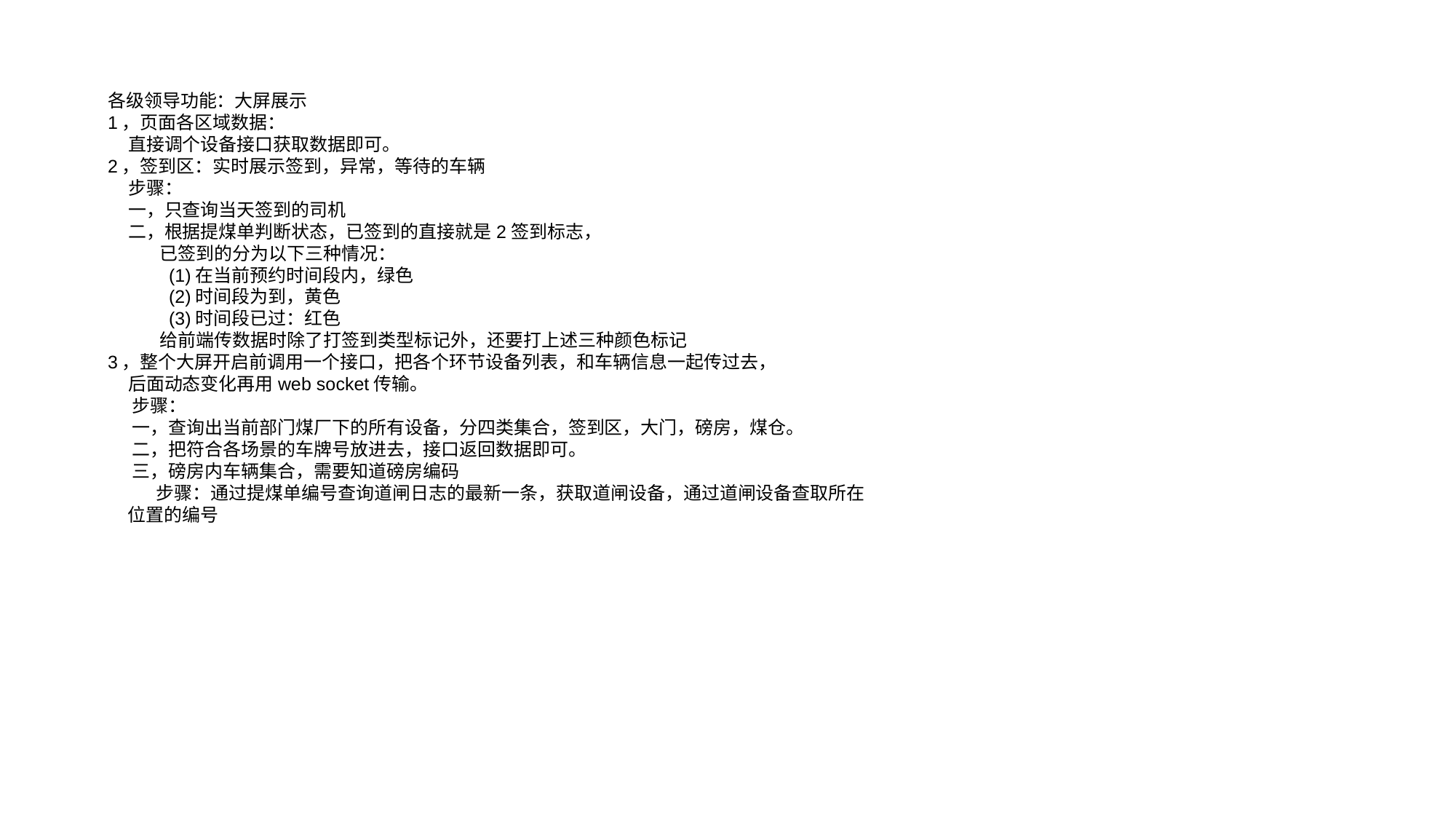

各级领导功能：大屏展示
1，页面各区域数据：
    直接调个设备接口获取数据即可。
2，签到区：实时展示签到，异常，等待的车辆
    步骤：
    一，只查询当天签到的司机
    二，根据提煤单判断状态，已签到的直接就是2签到标志，
            已签到的分为以下三种情况：
            (1)在当前预约时间段内，绿色
            (2)时间段为到，黄色
            (3)时间段已过：红色
            给前端传数据时除了打签到类型标记外，还要打上述三种颜色标记
3，整个大屏开启前调用一个接口，把各个环节设备列表，和车辆信息一起传过去，
    后面动态变化再用web socket传输。
     步骤：
     一，查询出当前部门煤厂下的所有设备，分四类集合，签到区，大门，磅房，煤仓。
     二，把符合各场景的车牌号放进去，接口返回数据即可。
     三，磅房内车辆集合，需要知道磅房编码
           步骤：通过提煤单编号查询道闸日志的最新一条，获取道闸设备，通过道闸设备查取所在          位置的编号